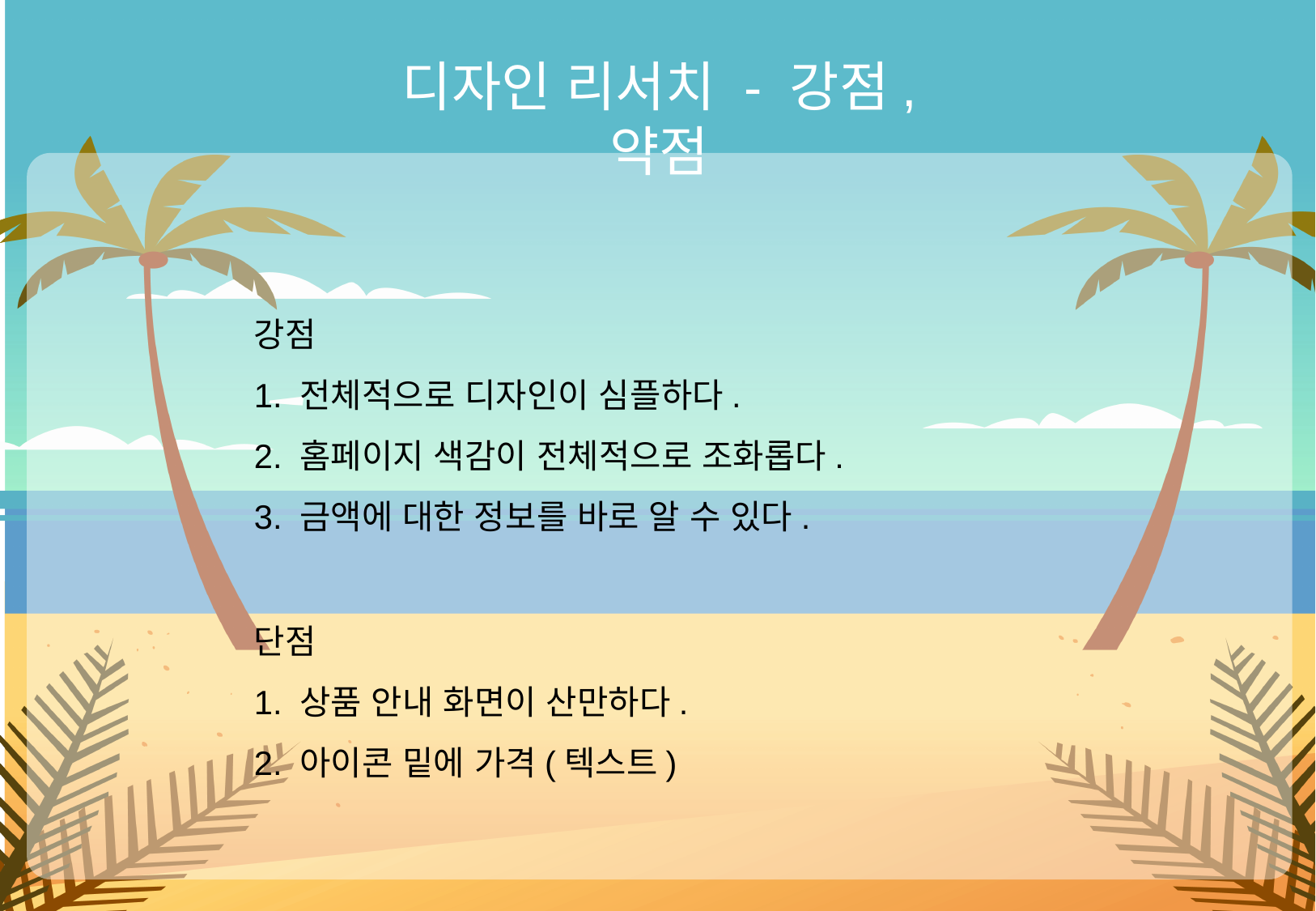

디자인 리서치 - 강점, 약점

강점
1. 전체적으로 디자인이 심플하다.
2. 홈페이지 색감이 전체적으로 조화롭다.
3. 금액에 대한 정보를 바로 알 수 있다.
단점
1. 상품 안내 화면이 산만하다.
2. 아이콘 밑에 가격(텍스트)